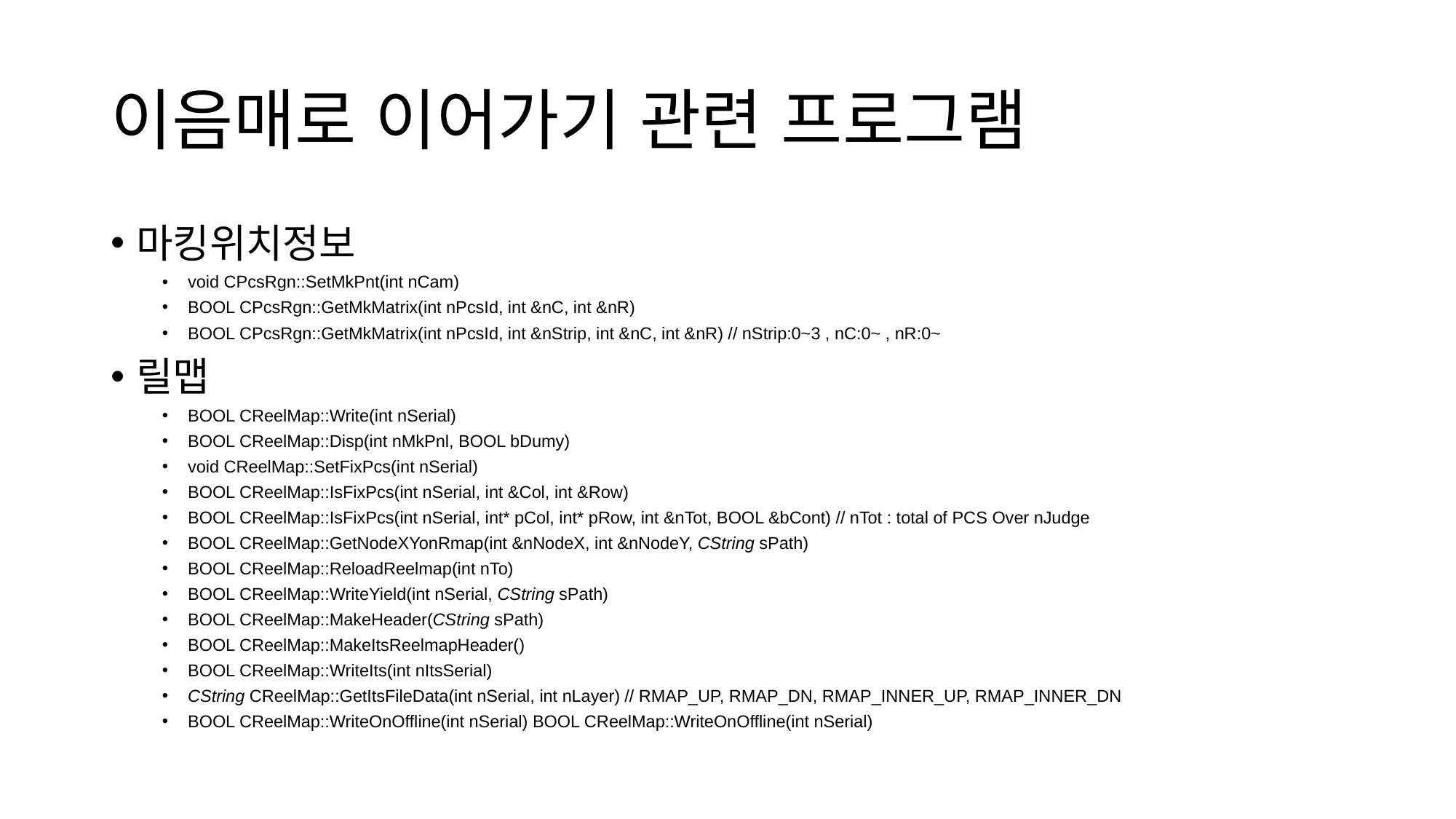

# 이음매로 이어가기 관련 프로그램
마킹위치정보
void CPcsRgn::SetMkPnt(int nCam)
BOOL CPcsRgn::GetMkMatrix(int nPcsId, int &nC, int &nR)
BOOL CPcsRgn::GetMkMatrix(int nPcsId, int &nStrip, int &nC, int &nR) // nStrip:0~3 , nC:0~ , nR:0~
릴맵
BOOL CReelMap::Write(int nSerial)
BOOL CReelMap::Disp(int nMkPnl, BOOL bDumy)
void CReelMap::SetFixPcs(int nSerial)
BOOL CReelMap::IsFixPcs(int nSerial, int &Col, int &Row)
BOOL CReelMap::IsFixPcs(int nSerial, int* pCol, int* pRow, int &nTot, BOOL &bCont) // nTot : total of PCS Over nJudge
BOOL CReelMap::GetNodeXYonRmap(int &nNodeX, int &nNodeY, CString sPath)
BOOL CReelMap::ReloadReelmap(int nTo)
BOOL CReelMap::WriteYield(int nSerial, CString sPath)
BOOL CReelMap::MakeHeader(CString sPath)
BOOL CReelMap::MakeItsReelmapHeader()
BOOL CReelMap::WriteIts(int nItsSerial)
CString CReelMap::GetItsFileData(int nSerial, int nLayer) // RMAP_UP, RMAP_DN, RMAP_INNER_UP, RMAP_INNER_DN
BOOL CReelMap::WriteOnOffline(int nSerial) BOOL CReelMap::WriteOnOffline(int nSerial)